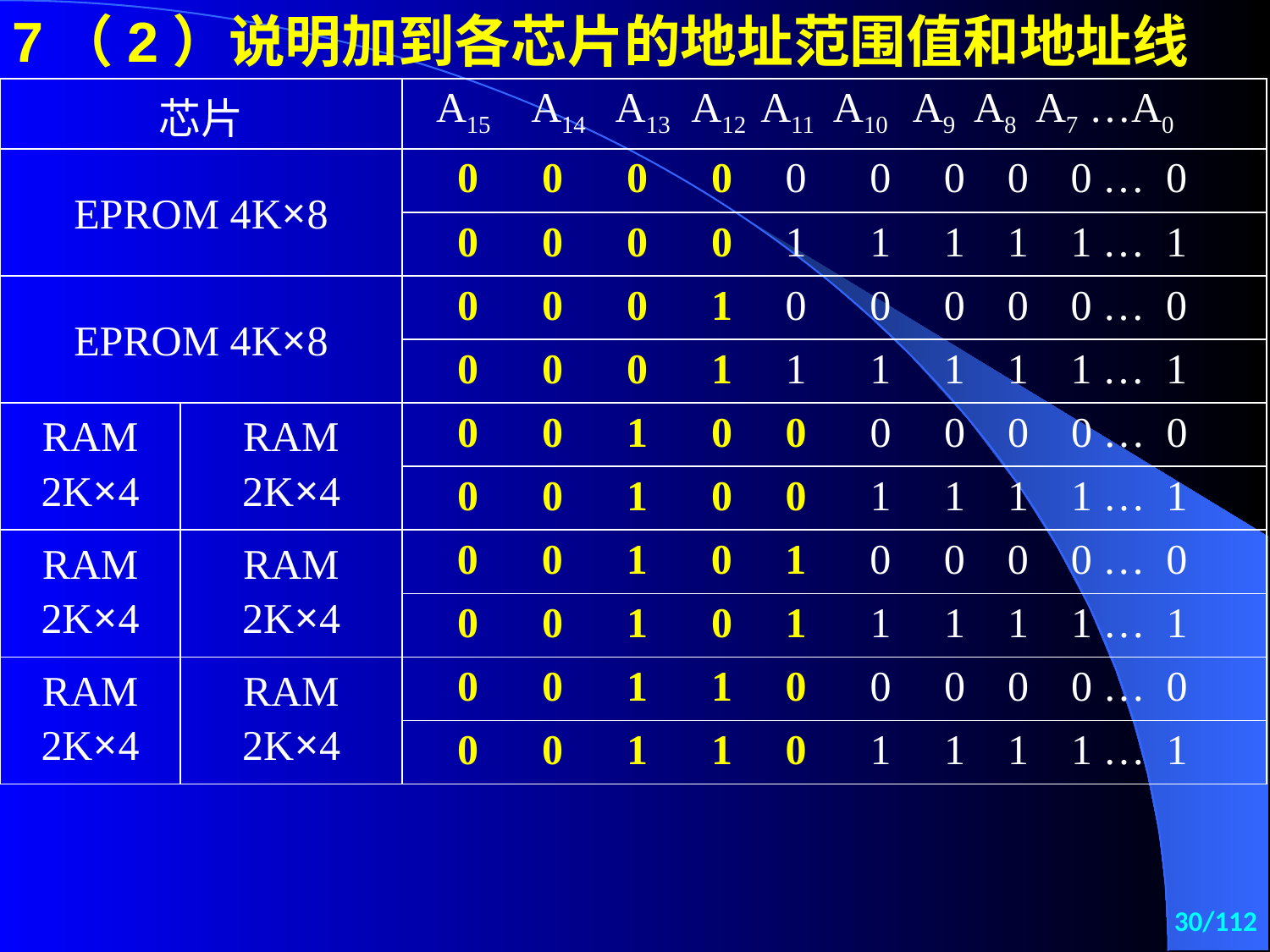

7（2）说明加到各芯片的地址范围值和地址线
| 芯片 | A15 A14 A13 A12 A11 A10 A9 A8 A7 …A0 | A15 A14 A13 A12 A11 A10 A9 A8 A7 …A0 |
| --- | --- | --- |
| EPROM 4K×8 |  | 0 0 0 0 0 0 0 0 0 … 0 |
|  |  | 0 0 0 0 1 1 1 1 1 … 1 |
| EPROM 4K×8 |  | 0 0 0 1 0 0 0 0 0 … 0 |
|  |  | 0 0 0 1 1 1 1 1 1 … 1 |
| RAM 2K×4 | RAM 2K×4 | 0 0 1 0 0 0 0 0 0 … 0 |
|  |  | 0 0 1 0 0 1 1 1 1 … 1 |
| RAM 2K×4 | RAM 2K×4 | 0 0 1 0 1 0 0 0 0 … 0 |
|  |  | 0 0 1 0 1 1 1 1 1 … 1 |
| RAM 2K×4 | RAM 2K×4 | 0 0 1 1 0 0 0 0 0 … 0 |
|  |  | 0 0 1 1 0 1 1 1 1 … 1 |
30/112